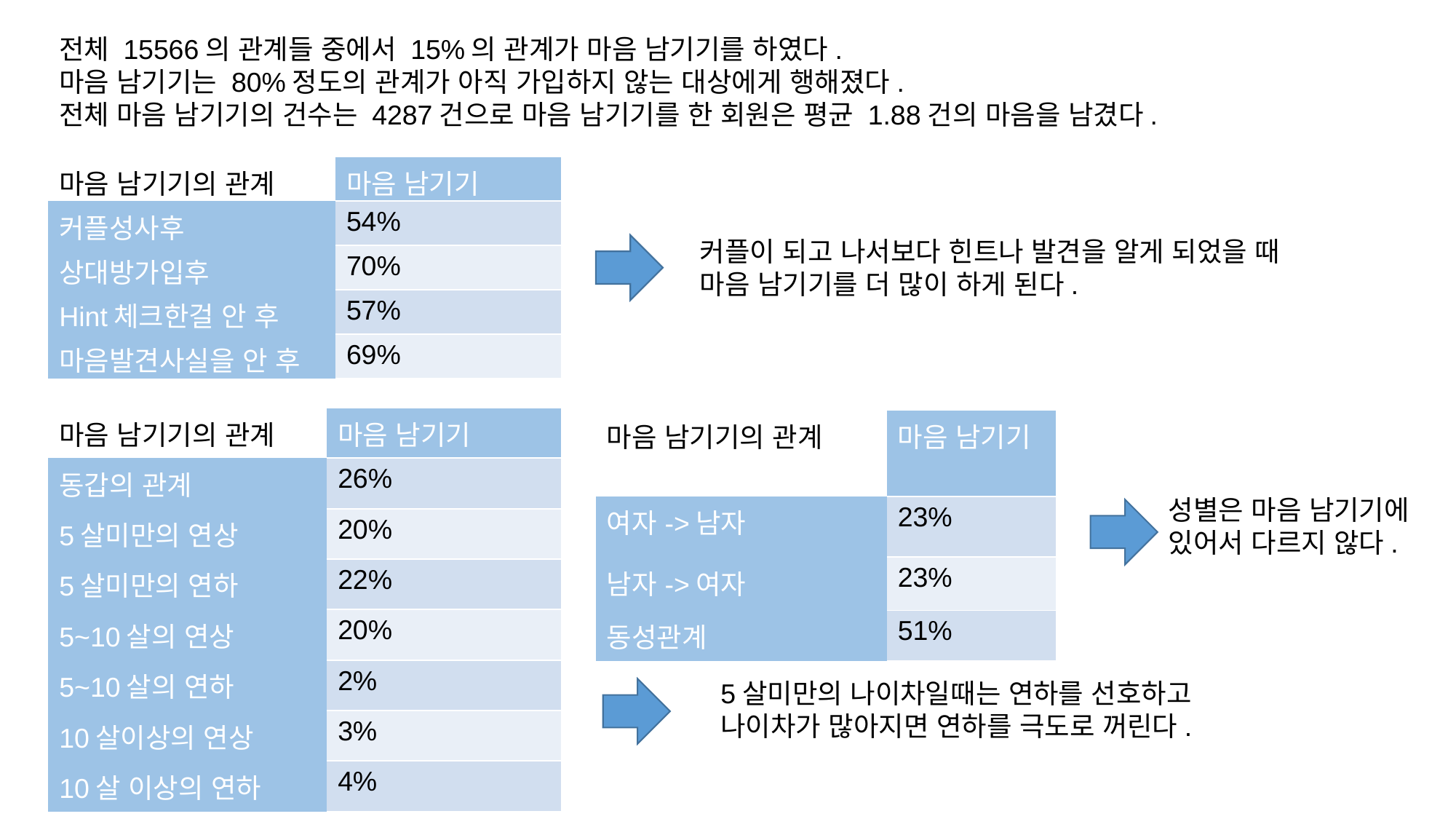

전체 15566의 관계들 중에서 15%의 관계가 마음 남기기를 하였다.
마음 남기기는 80%정도의 관계가 아직 가입하지 않는 대상에게 행해졌다.
전체 마음 남기기의 건수는 4287건으로 마음 남기기를 한 회원은 평균 1.88건의 마음을 남겼다.

| 마음 남기기의 관계 | 마음 남기기 |
| --- | --- |
| 커플성사후 | 54% |
| 상대방가입후 | 70% |
| Hint체크한걸 안 후 | 57% |
| 마음발견사실을 안 후 | 69% |
커플이 되고 나서보다 힌트나 발견을 알게 되었을 때 마음 남기기를 더 많이 하게 된다.

| 마음 남기기의 관계 | 마음 남기기 |
| --- | --- |
| 동갑의 관계 | 26% |
| 5살미만의 연상 | 20% |
| 5살미만의 연하 | 22% |
| 5~10살의 연상 | 20% |
| 5~10살의 연하 | 2% |
| 10살이상의 연상 | 3% |
| 10살 이상의 연하 | 4% |
| 마음 남기기의 관계 | 마음 남기기 |
| --- | --- |
| 여자->남자 | 23% |
| 남자->여자 | 23% |
| 동성관계 | 51% |
성별은 마음 남기기에 있어서 다르지 않다.

5살미만의 나이차일때는 연하를 선호하고
나이차가 많아지면 연하를 극도로 꺼린다.